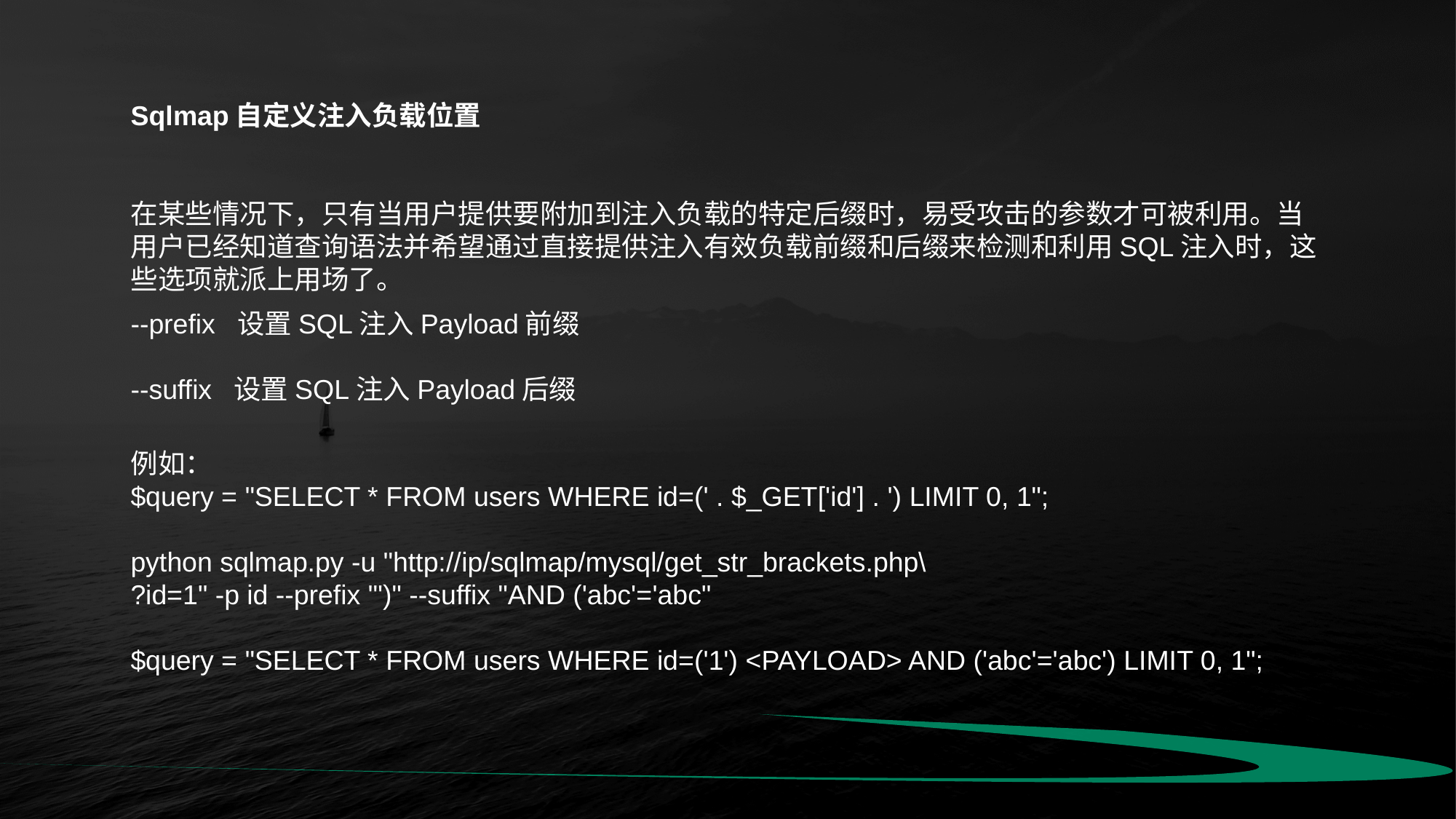

Sqlmap自定义注入负载位置
在某些情况下，只有当用户提供要附加到注入负载的特定后缀时，易受攻击的参数才可被利用。当用户已经知道查询语法并希望通过直接提供注入有效负载前缀和后缀来检测和利用SQL注入时，这些选项就派上用场了。
--prefix  设置SQL注入Payload前缀

--suffix  设置SQL注入Payload后缀
例如：
$query = "SELECT * FROM users WHERE id=(' . $_GET['id'] . ') LIMIT 0, 1";

python sqlmap.py -u "http://ip/sqlmap/mysql/get_str_brackets.php\
?id=1" -p id --prefix "')" --suffix "AND ('abc'='abc"

$query = "SELECT * FROM users WHERE id=('1') <PAYLOAD> AND ('abc'='abc') LIMIT 0, 1";